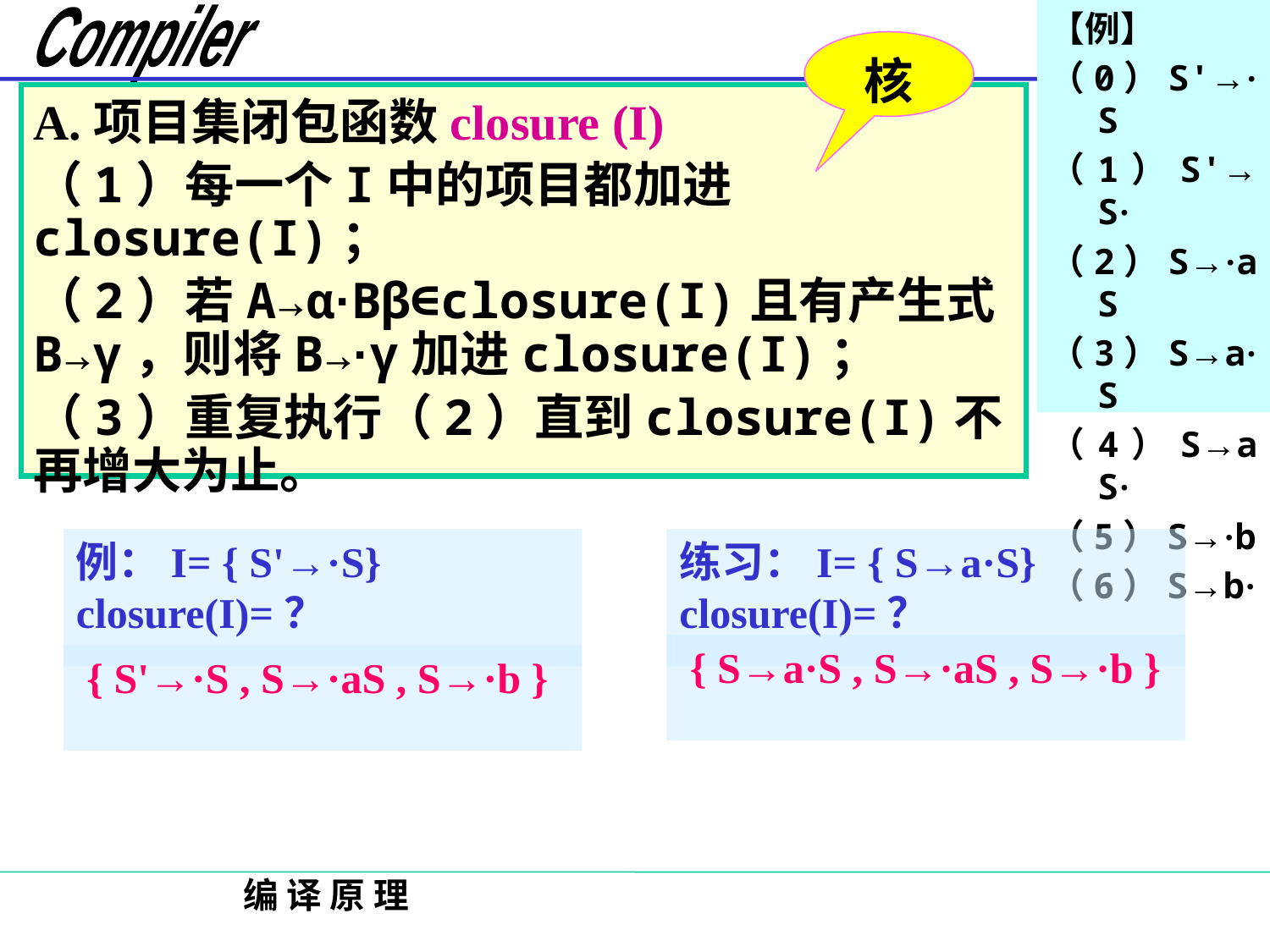

【例】
（0）S'→·S
（1）S'→S·
（2）S→·aS
（3）S→a·S
（4）S→aS·
（5）S→·b
（6）S→b·
核
A.项目集闭包函数closure (I)
（1）每一个I中的项目都加进closure(I)；
（2）若A→α·Bβ∈closure(I)且有产生式B→γ，则将B→·γ加进closure(I)；
（3）重复执行（2）直到closure(I)不再增大为止。
例：I= { S'→·S}
closure(I)=？
练习：I= { S→a·S}
closure(I)=？
 { S→a·S , S→·aS , S→·b }
 { S'→·S , S→·aS , S→·b }